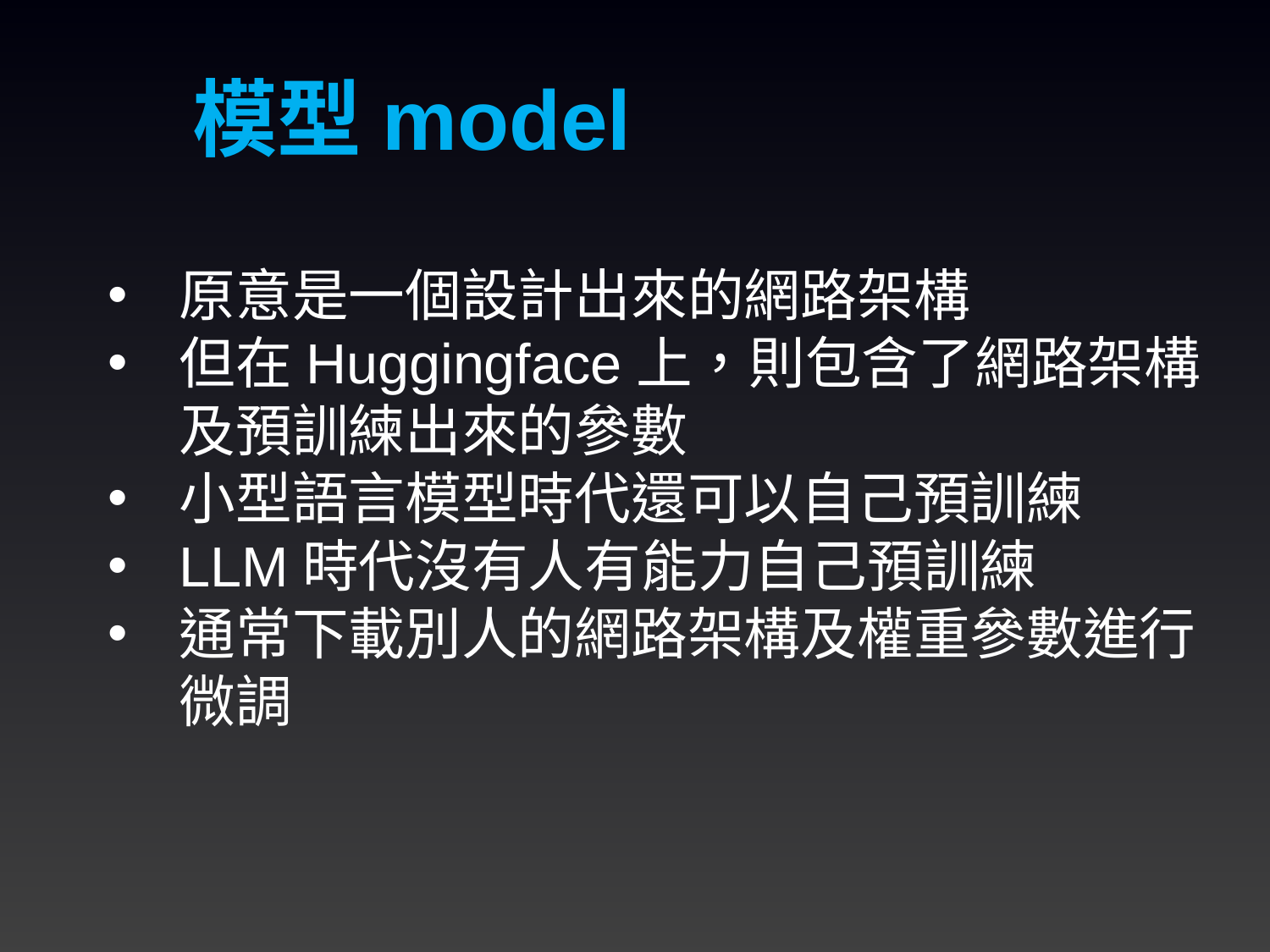

模型model
原意是一個設計出來的網路架構
但在Huggingface上，則包含了網路架構及預訓練出來的參數
小型語言模型時代還可以自己預訓練
LLM時代沒有人有能力自己預訓練
通常下載別人的網路架構及權重參數進行微調